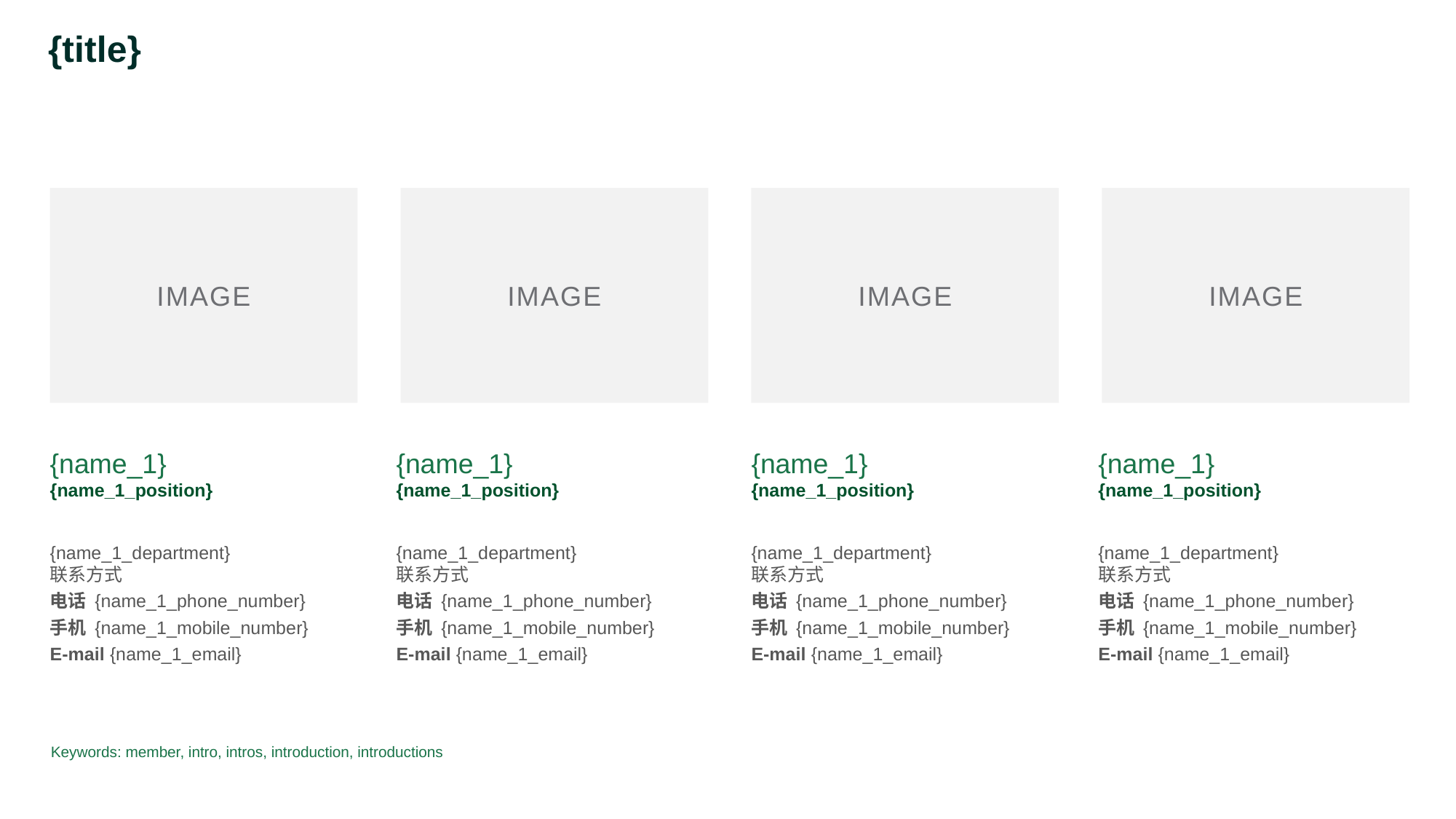

# {title}
Image
Image
Image
Image
{name_1}
{name_1_position}
{name_1_department}
联系方式
电话 {name_1_phone_number}
手机 {name_1_mobile_number}
E-mail {name_1_email}
{name_1}
{name_1_position}
{name_1_department}
联系方式
电话 {name_1_phone_number}
手机 {name_1_mobile_number}
E-mail {name_1_email}
{name_1}
{name_1_position}
{name_1_department}
联系方式
电话 {name_1_phone_number}
手机 {name_1_mobile_number}
E-mail {name_1_email}
{name_1}
{name_1_position}
{name_1_department}
联系方式
电话 {name_1_phone_number}
手机 {name_1_mobile_number}
E-mail {name_1_email}
Keywords: member, intro, intros, introduction, introductions